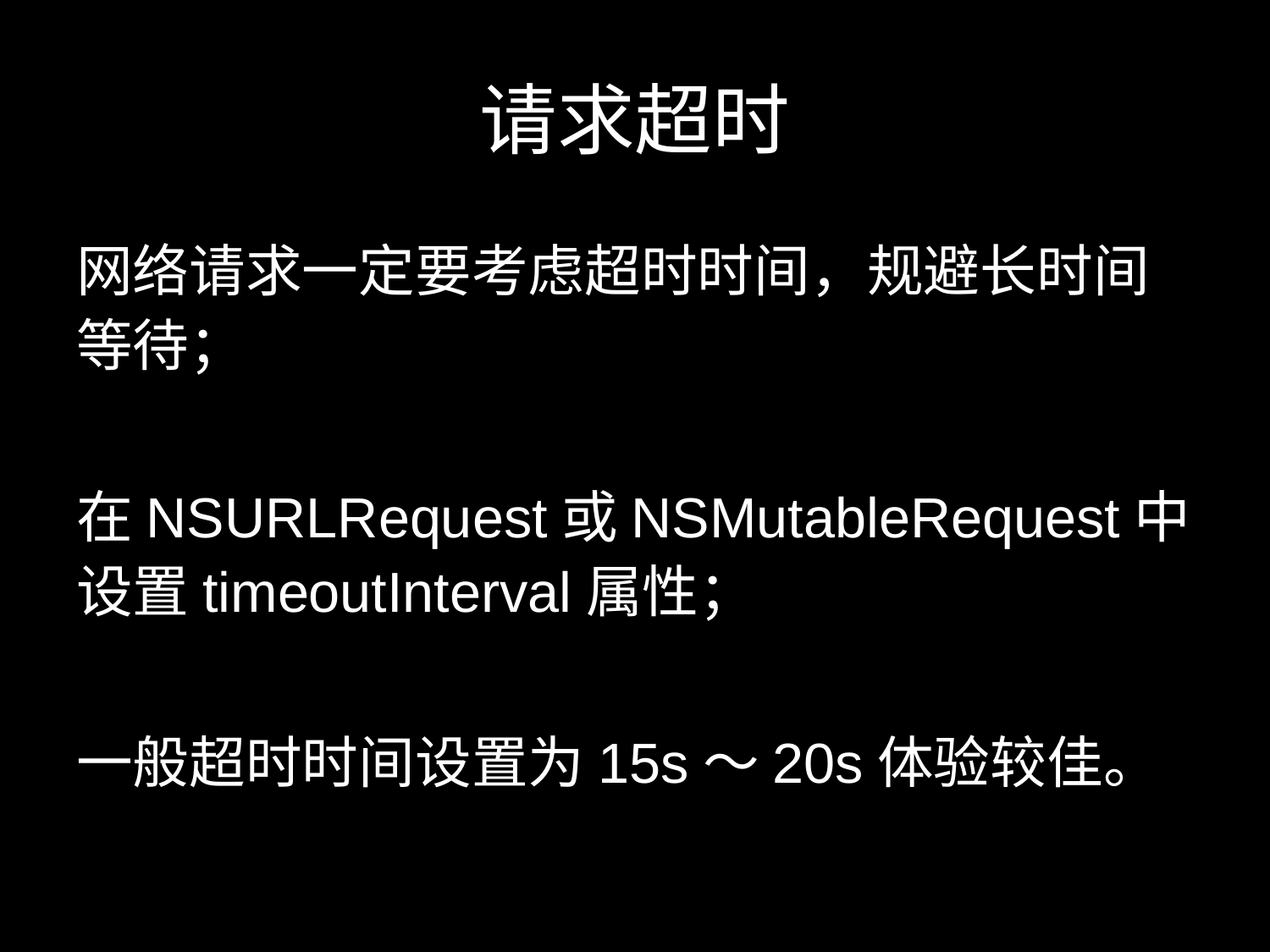

# 请求超时
网络请求一定要考虑超时时间，规避长时间等待；

在NSURLRequest或NSMutableRequest中设置timeoutInterval属性；

一般超时时间设置为15s～20s体验较佳。